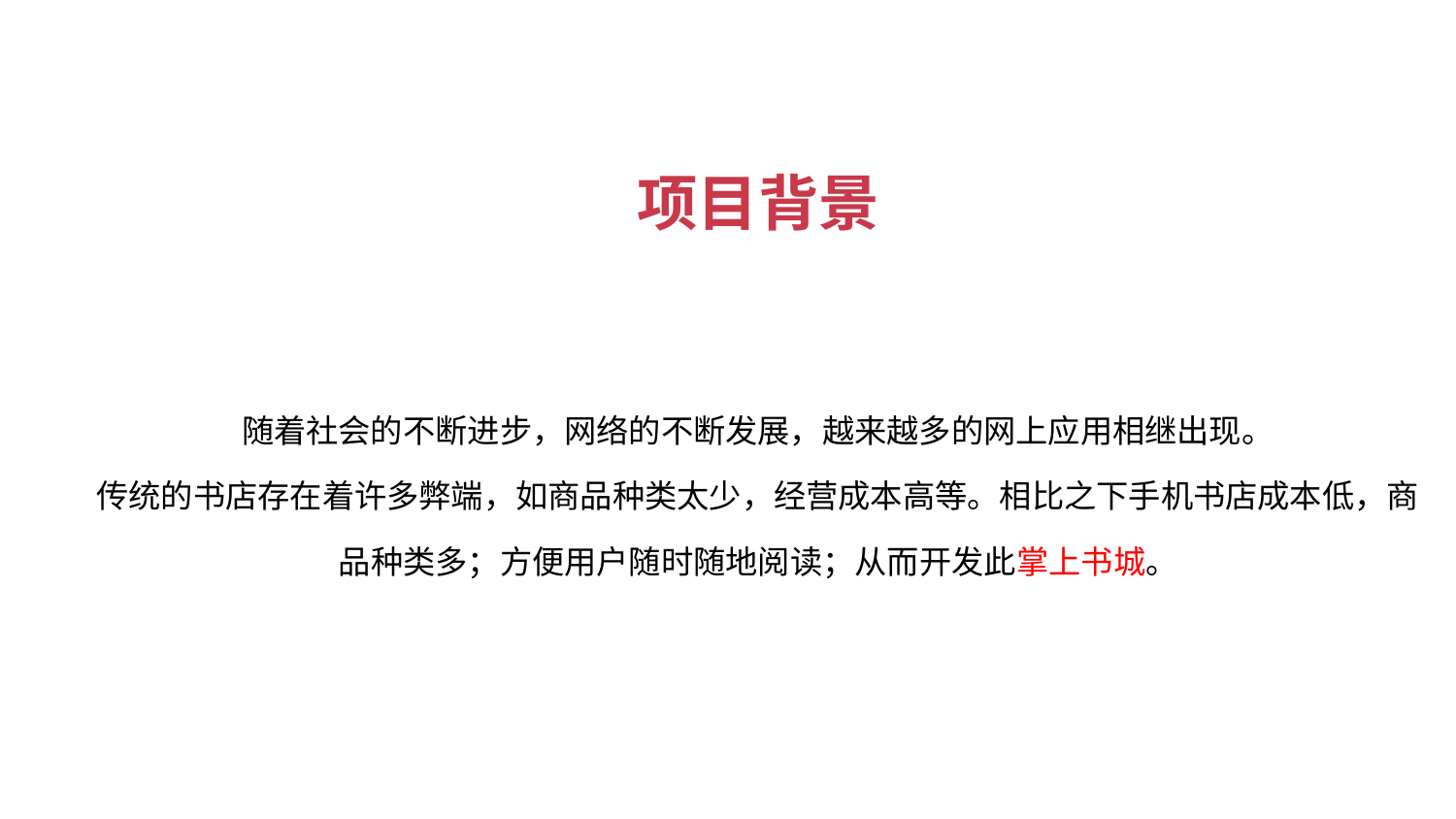

项目背景

随着社会的不断进步，网络的不断发展，越来越多的网上应用相继出现。
传统的书店存在着许多弊端，如商品种类太少，经营成本高等。相比之下手机书店成本低，商品种类多；方便用户随时随地阅读；从而开发此掌上书城。